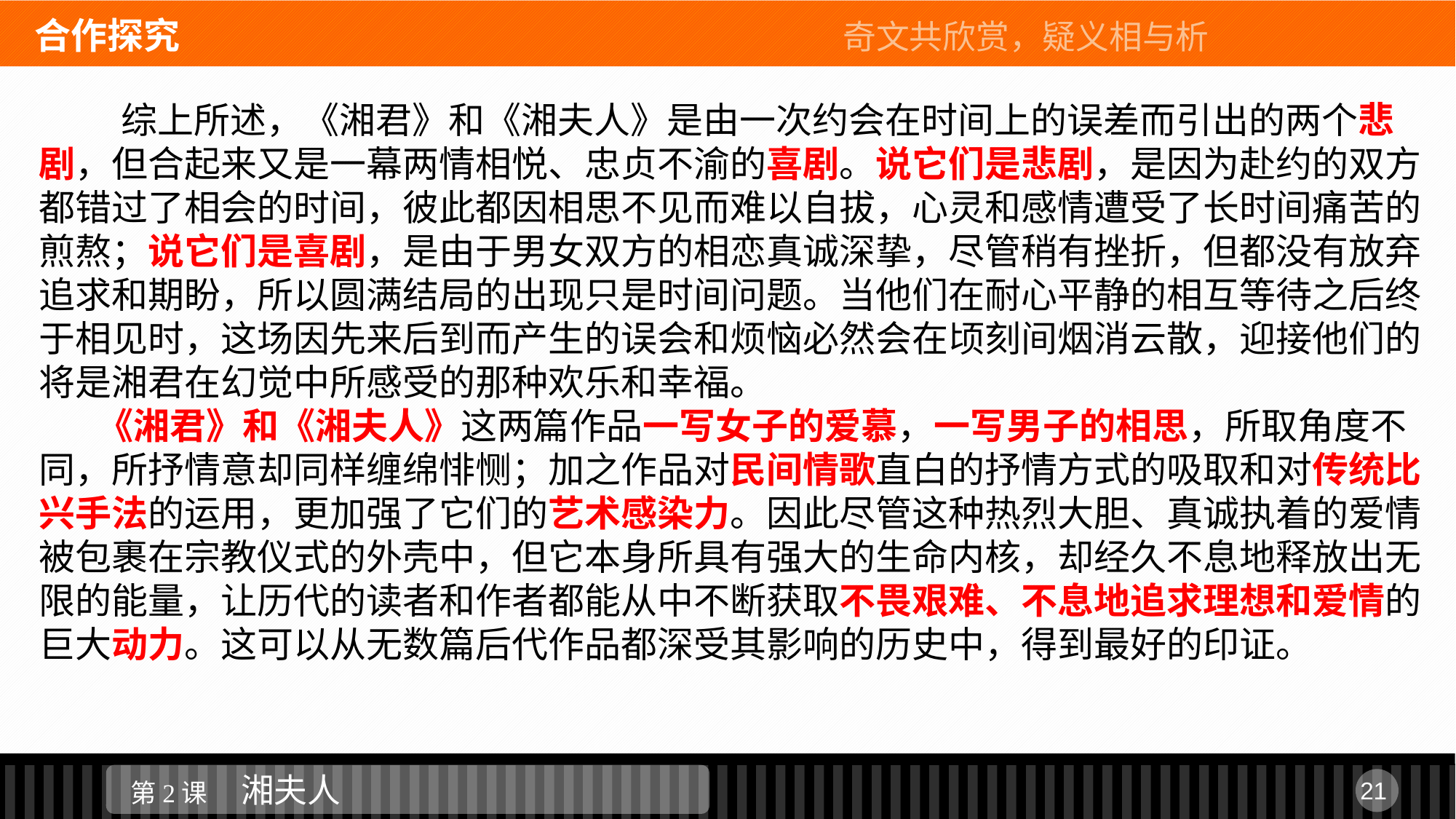

综上所述，《湘君》和《湘夫人》是由一次约会在时间上的误差而引出的两个悲剧，但合起来又是一幕两情相悦、忠贞不渝的喜剧。说它们是悲剧，是因为赴约的双方都错过了相会的时间，彼此都因相思不见而难以自拔，心灵和感情遭受了长时间痛苦的煎熬；说它们是喜剧，是由于男女双方的相恋真诚深挚，尽管稍有挫折，但都没有放弃追求和期盼，所以圆满结局的出现只是时间问题。当他们在耐心平静的相互等待之后终于相见时，这场因先来后到而产生的误会和烦恼必然会在顷刻间烟消云散，迎接他们的将是湘君在幻觉中所感受的那种欢乐和幸福。
      《湘君》和《湘夫人》这两篇作品一写女子的爱慕，一写男子的相思，所取角度不同，所抒情意却同样缠绵悱恻；加之作品对民间情歌直白的抒情方式的吸取和对传统比兴手法的运用，更加强了它们的艺术感染力。因此尽管这种热烈大胆、真诚执着的爱情被包裹在宗教仪式的外壳中，但它本身所具有强大的生命内核，却经久不息地释放出无限的能量，让历代的读者和作者都能从中不断获取不畏艰难、不息地追求理想和爱情的巨大动力。这可以从无数篇后代作品都深受其影响的历史中，得到最好的印证。